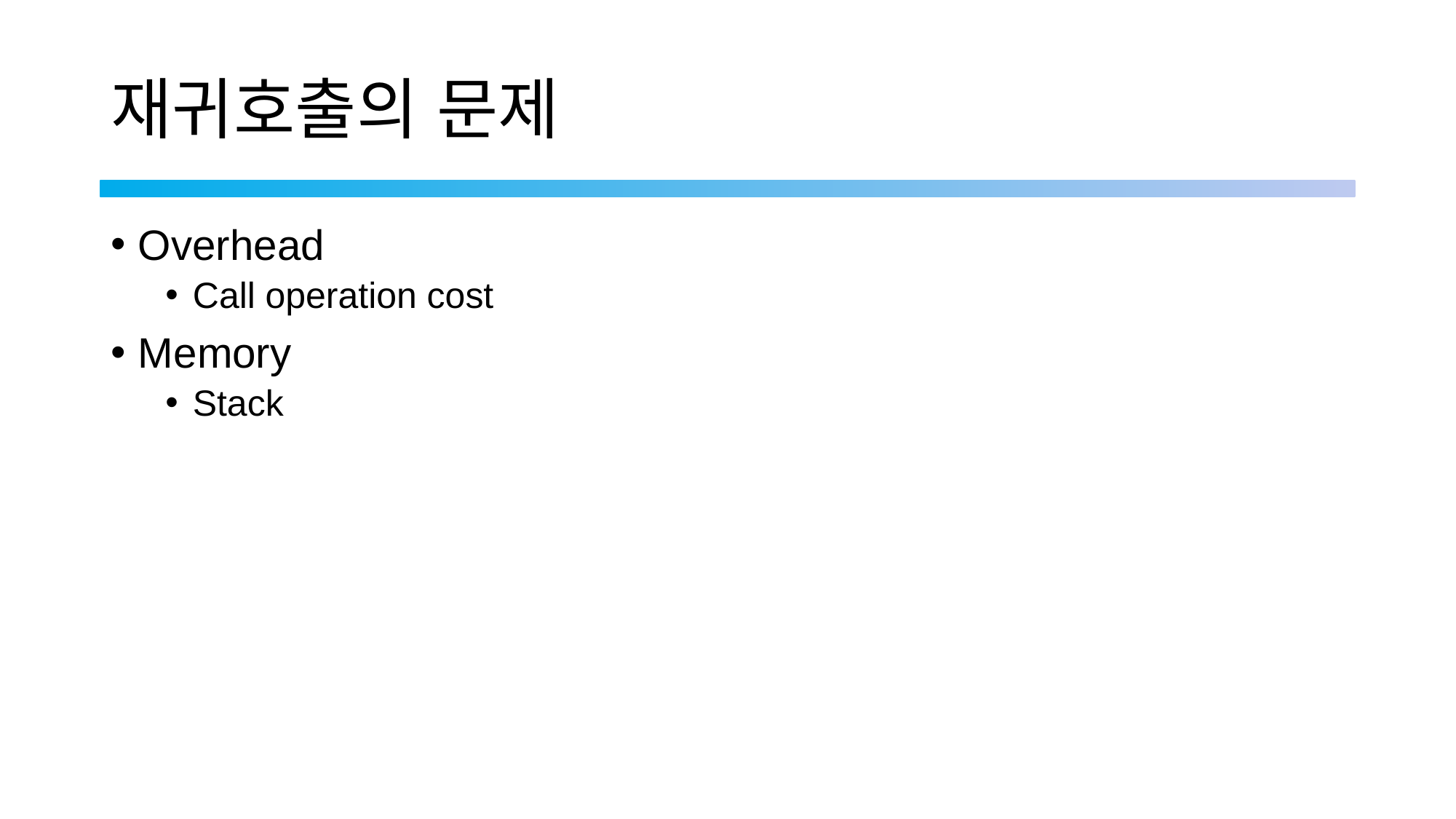

# 재귀호출의 문제
Overhead
Call operation cost
Memory
Stack